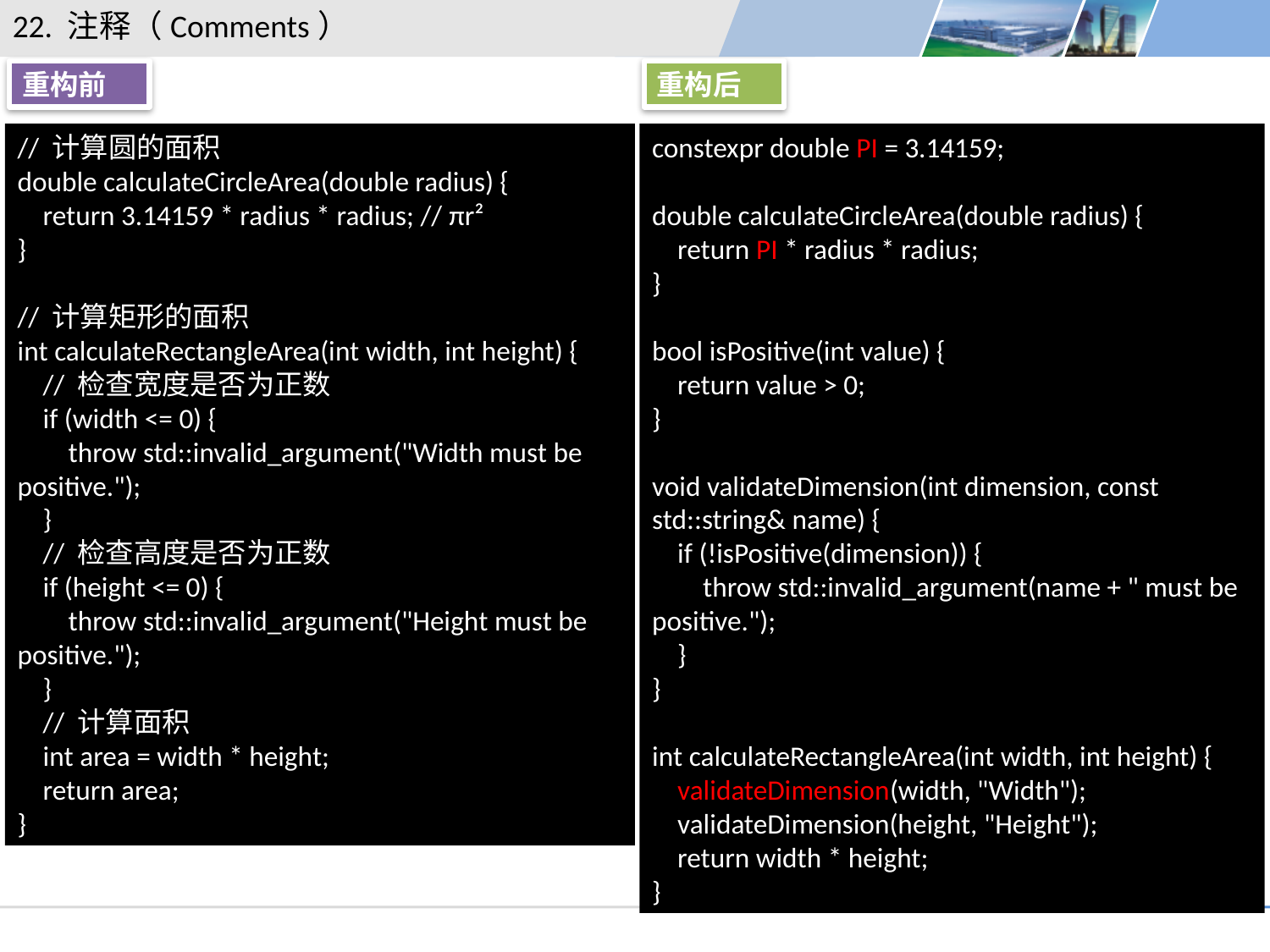

22. 注释（Comments）
重构前
重构后
// 计算圆的面积
double calculateCircleArea(double radius) {
    return 3.14159 * radius * radius; // πr²
}

// 计算矩形的面积
int calculateRectangleArea(int width, int height) {
    // 检查宽度是否为正数
    if (width <= 0) {
        throw std::invalid_argument("Width must be positive.");
    }
    // 检查高度是否为正数
    if (height <= 0) {
        throw std::invalid_argument("Height must be positive.");
    }
    // 计算面积
    int area = width * height;
    return area;
}
constexpr double PI = 3.14159;

double calculateCircleArea(double radius) {
    return PI * radius * radius;
}

bool isPositive(int value) {
    return value > 0;
}

void validateDimension(int dimension, const std::string& name) {
    if (!isPositive(dimension)) {
        throw std::invalid_argument(name + " must be positive.");
    }
}

int calculateRectangleArea(int width, int height) {
    validateDimension(width, "Width");
    validateDimension(height, "Height");
    return width * height;
}